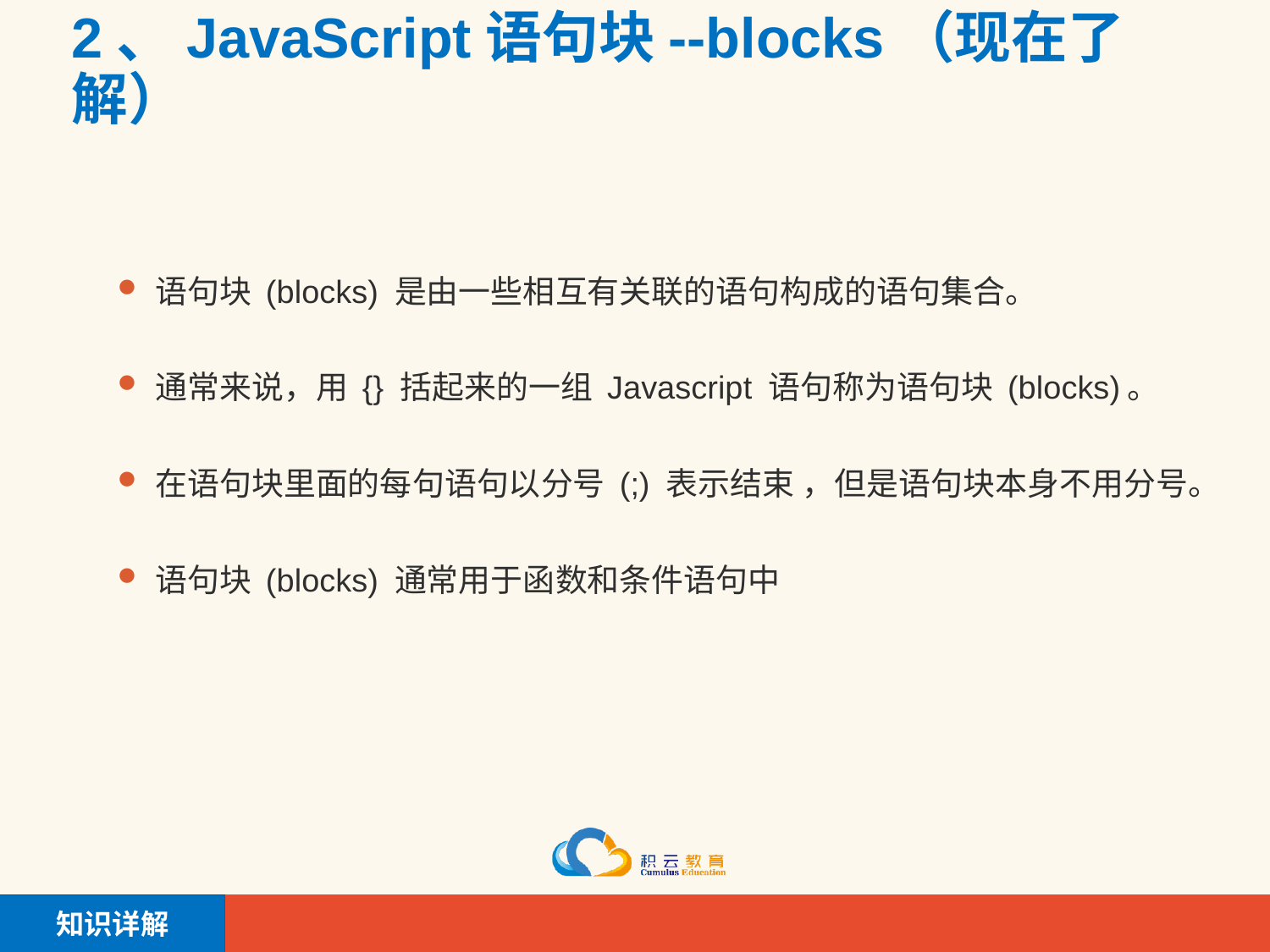

# 2、JavaScript语句块--blocks（现在了解）
语句块 (blocks) 是由一些相互有关联的语句构成的语句集合。
通常来说，用 {} 括起来的一组 Javascript 语句称为语句块 (blocks)。
在语句块里面的每句语句以分号 (;) 表示结束 ，但是语句块本身不用分号。
语句块 (blocks) 通常用于函数和条件语句中